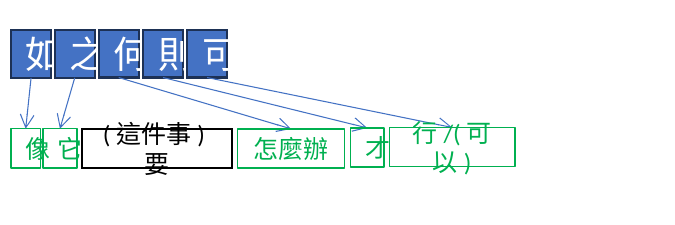

何
則
可
如
之
行/(可以)
才
像
它
(這件事)要
怎麼辦